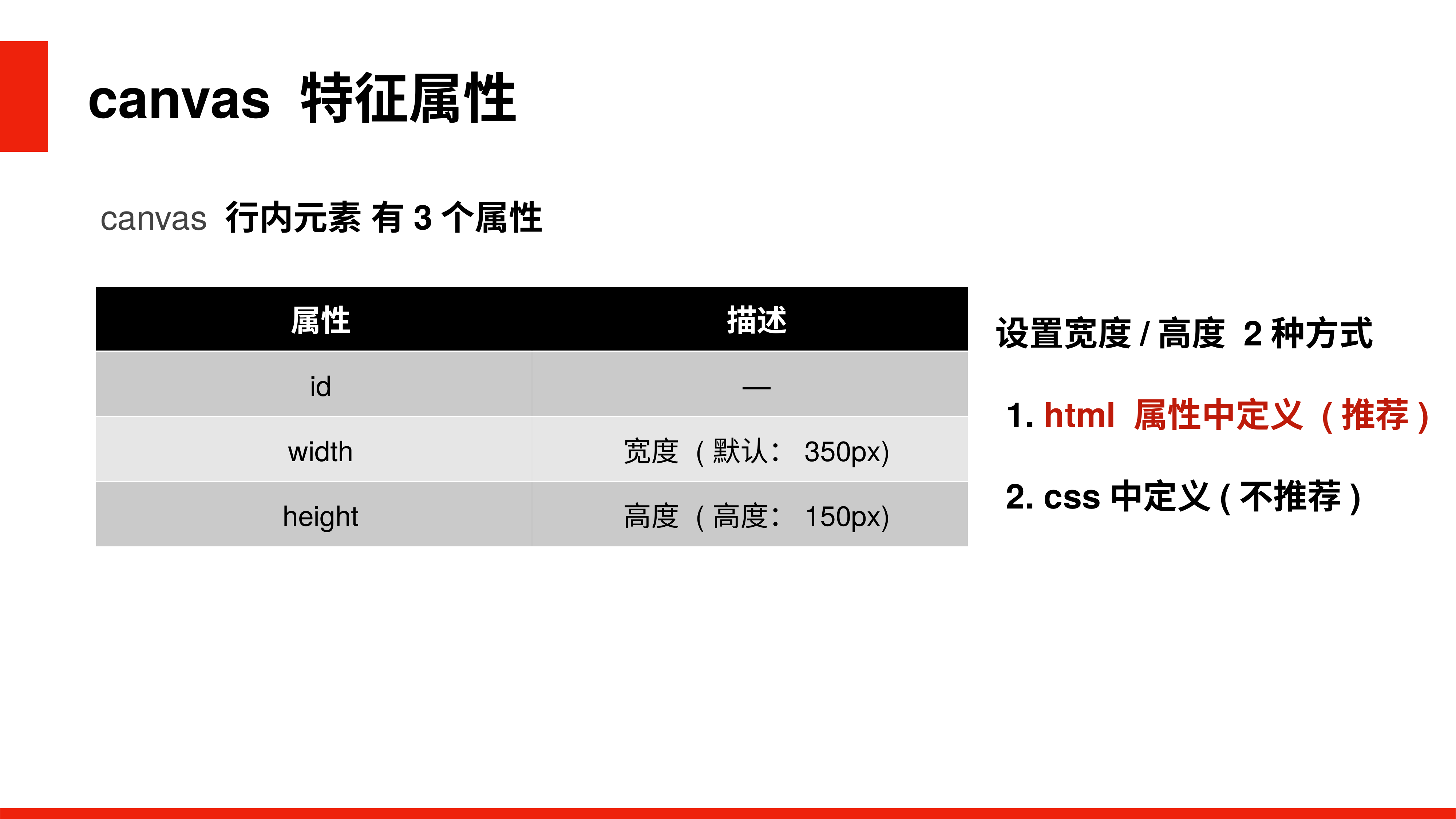

canvas 特征属性
canvas 行内元素 有3个属性
| 属性 | 描述 |
| --- | --- |
| id | — |
| width | 宽度 (默认：350px) |
| height | 高度 (高度：150px) |
设置宽度/高度 2种方式
1. html 属性中定义 (推荐)
2. css中定义(不推荐)
4